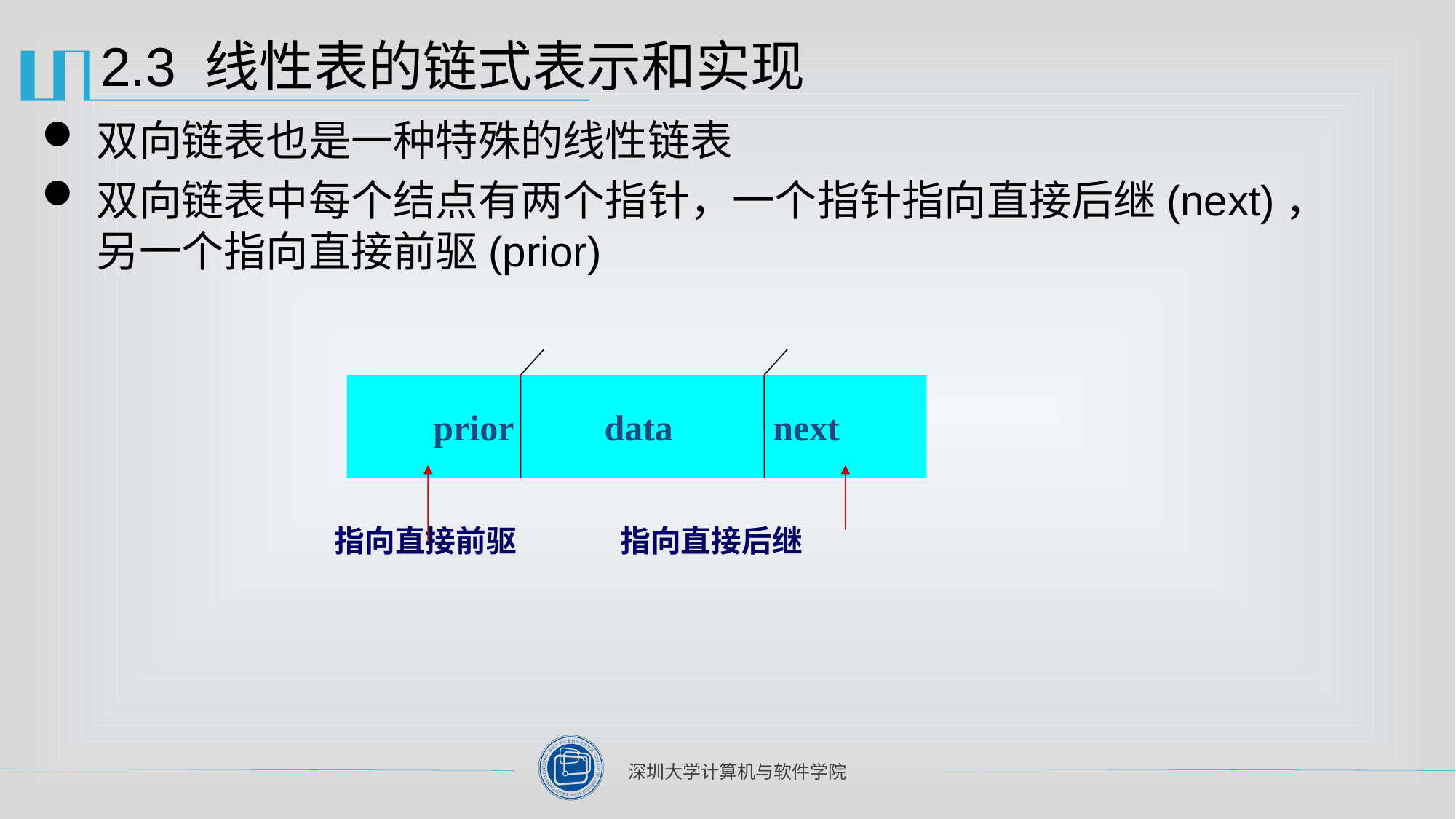

# 2.3 线性表的链式表示和实现
双向链表也是一种特殊的线性链表
双向链表中每个结点有两个指针，一个指针指向直接后继(next)，另一个指向直接前驱(prior)

prior          data           next

指向直接前驱               指向直接后继
52